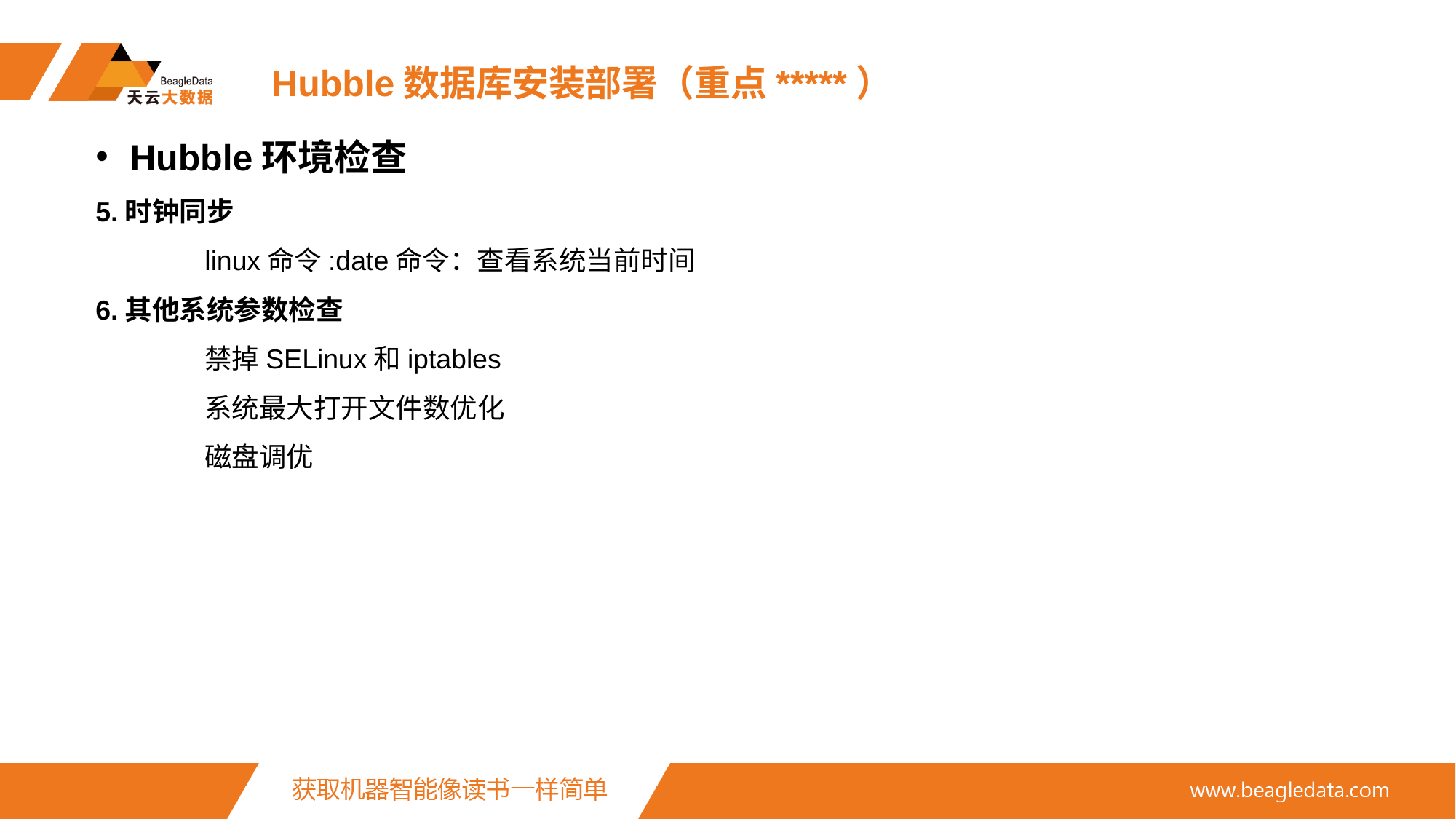

# Hubble数据库安装部署（重点*****）
Hubble环境检查
5.时钟同步
	linux命令:date命令：查看系统当前时间
6.其他系统参数检查
	禁掉SELinux和iptables
	系统最大打开文件数优化
	磁盘调优